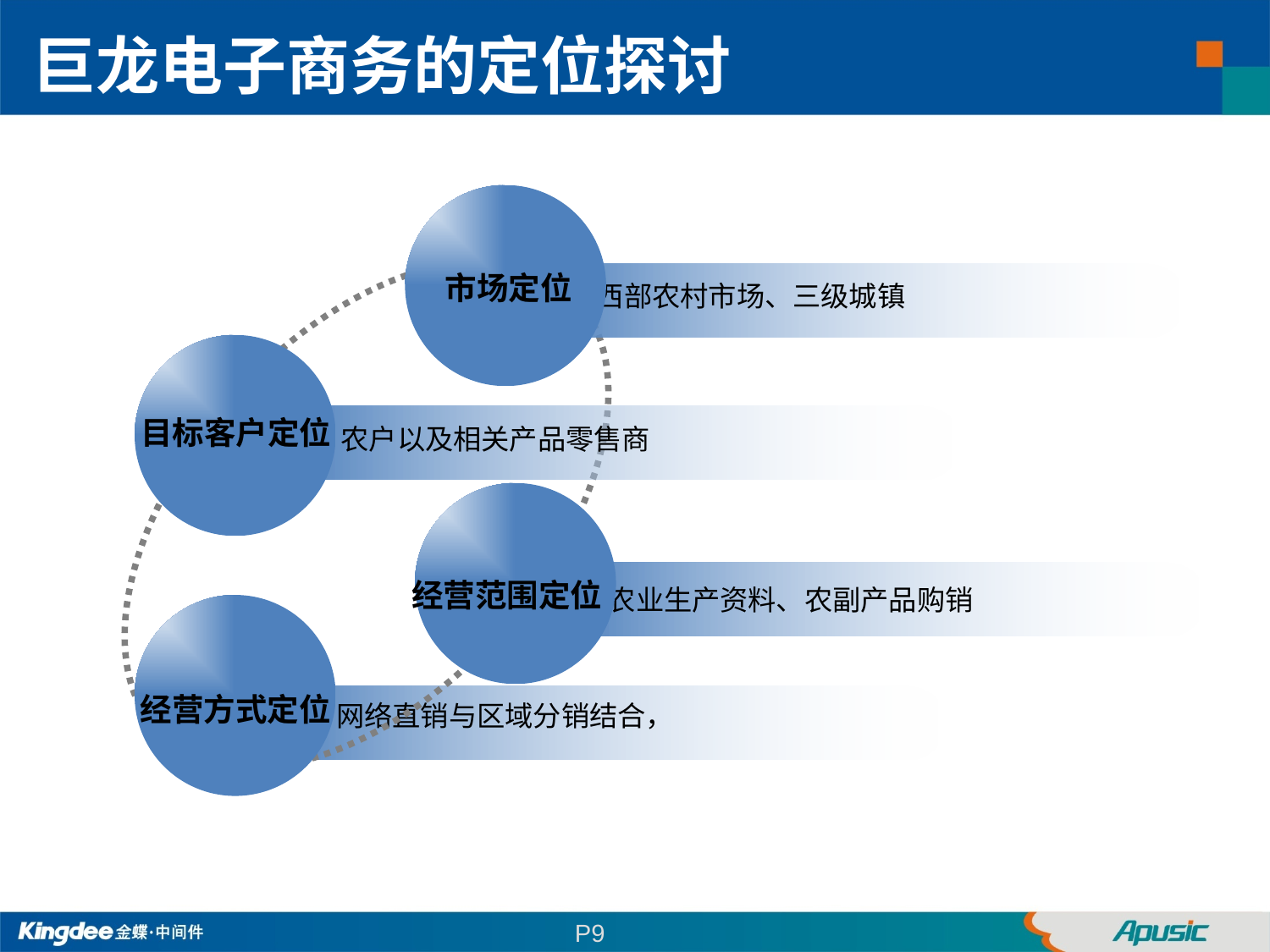

巨龙电子商务的定位探讨

市场定位

西部农村市场、三级城镇

目标客户定位

农户以及相关产品零售商

经营范围定位
  农业生产资料、农副产品购销

经营方式定位

网络直销与区域分销结合，